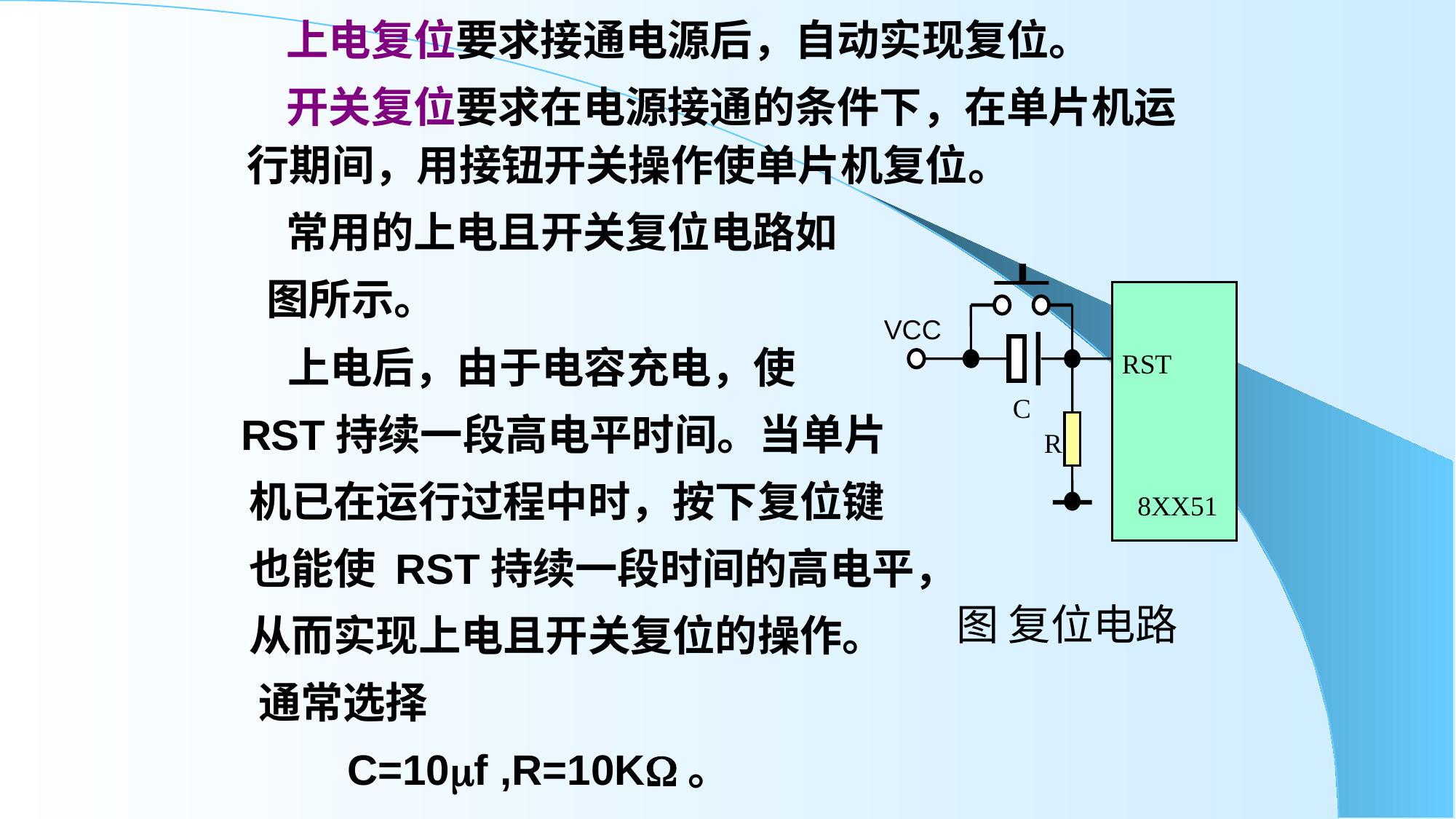

上电复位要求接通电源后，自动实现复位。
   开关复位要求在电源接通的条件下，在单片机运行期间，用接钮开关操作使单片机复位。
   常用的上电且开关复位电路如
 图所示。

VCC

RST

C

R

8XX51

     上电后，由于电容充电，使
 RST持续一段高电平时间。当单片
 机已在运行过程中时，按下复位键
 也能使 RST持续一段时间的高电平，
 从而实现上电且开关复位的操作。
  通常选择
          C=10μf ,R=10KΩ。
图 复位电路